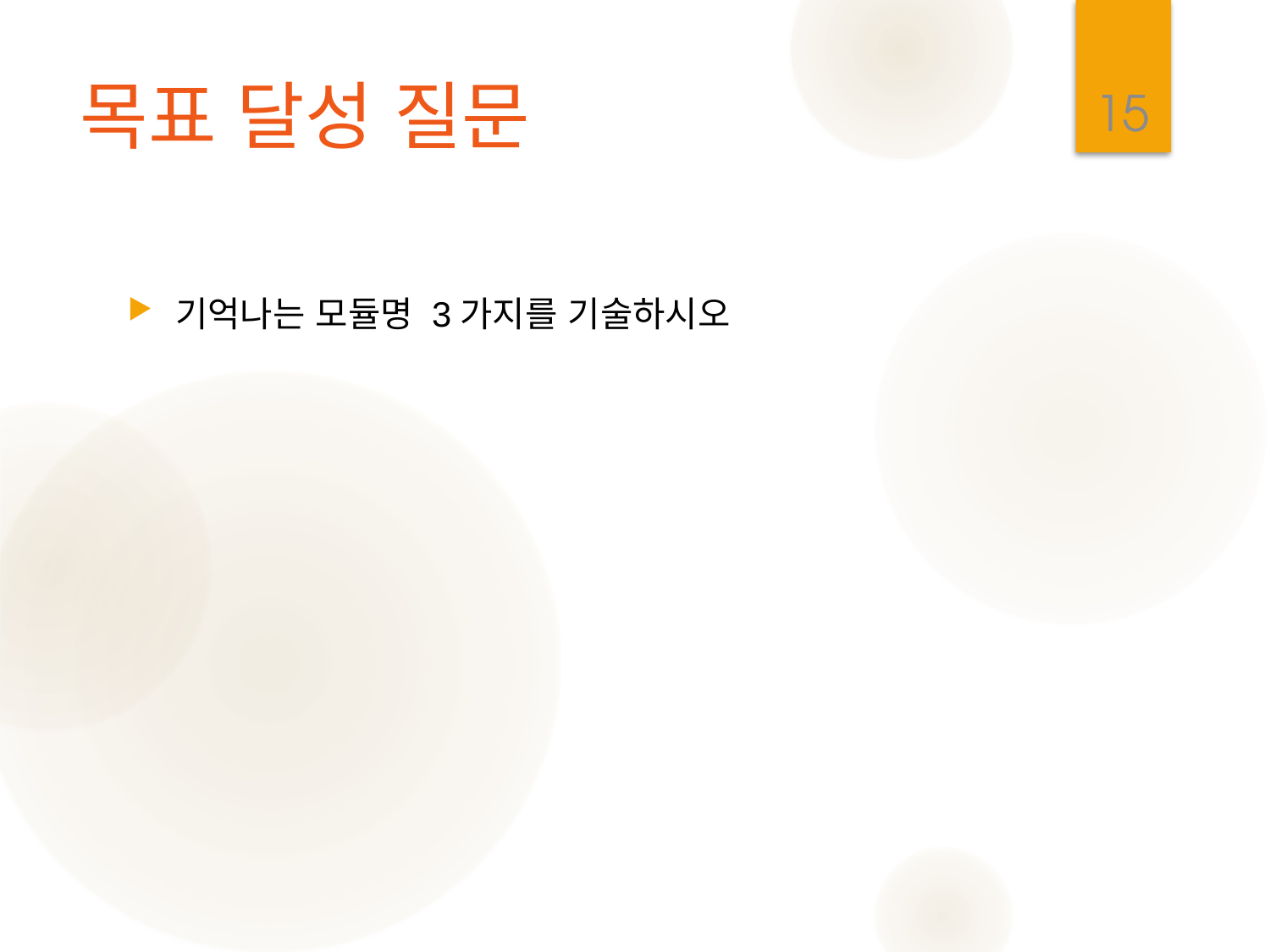

15
# 목표 달성 질문
기억나는 모듈명 3가지를 기술하시오